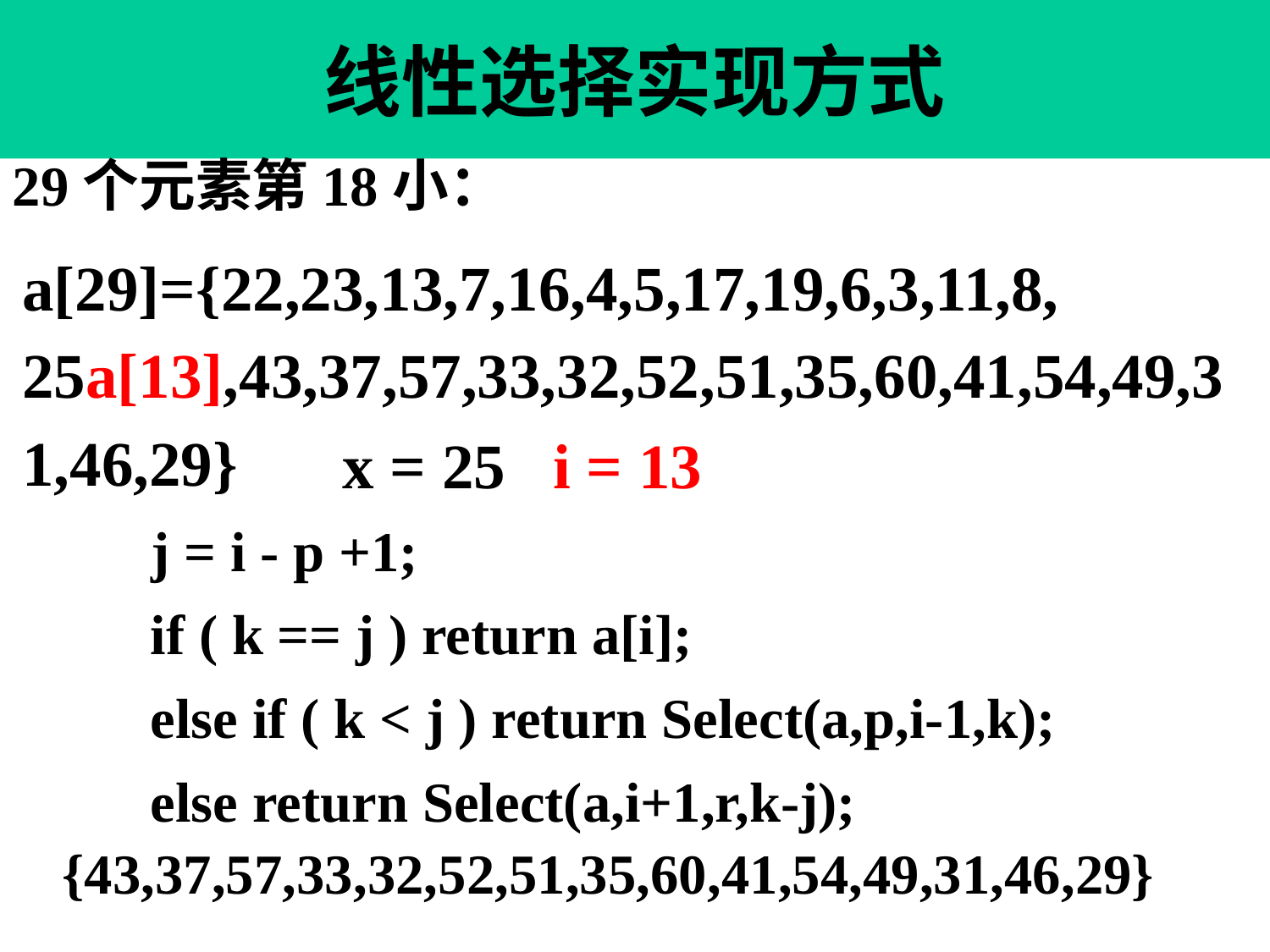

线性选择实现方式
29个元素第18小：

a[29]={22,23,13,7,16,4,5,17,19,6,3,11,8, 25a[13],43,37,57,33,32,52,51,35,60,41,54,49,31,46,29}
x = 25   i = 13
         j = i - p +1;
	if ( k == j ) return a[i];
	else if ( k < j ) return Select(a,p,i-1,k);
	else return Select(a,i+1,r,k-j);
{43,37,57,33,32,52,51,35,60,41,54,49,31,46,29}